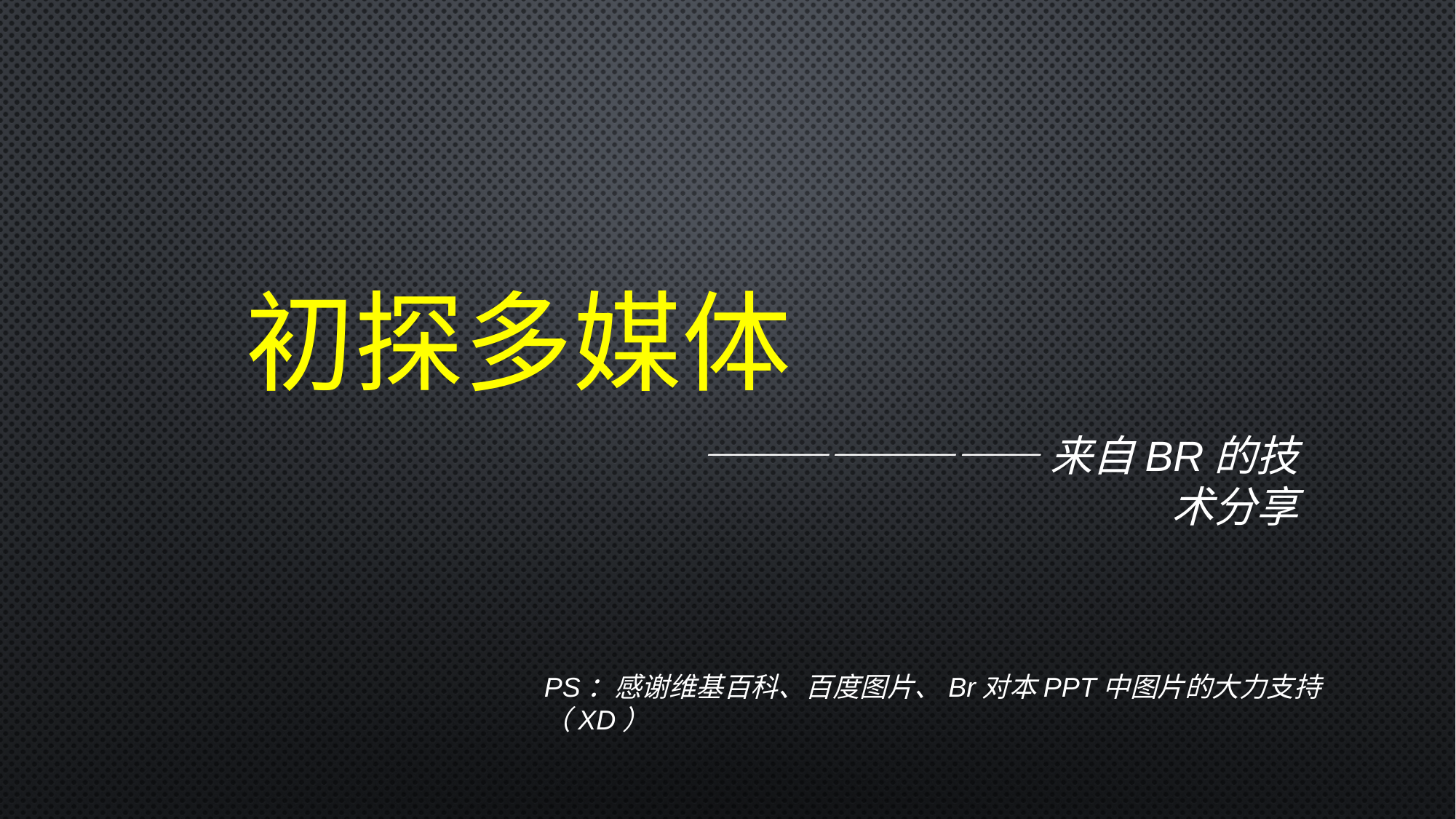

————————来自Br的技术分享
# 初探多媒体
PS：感谢维基百科、百度图片、Br对本PPT中图片的大力支持（XD）